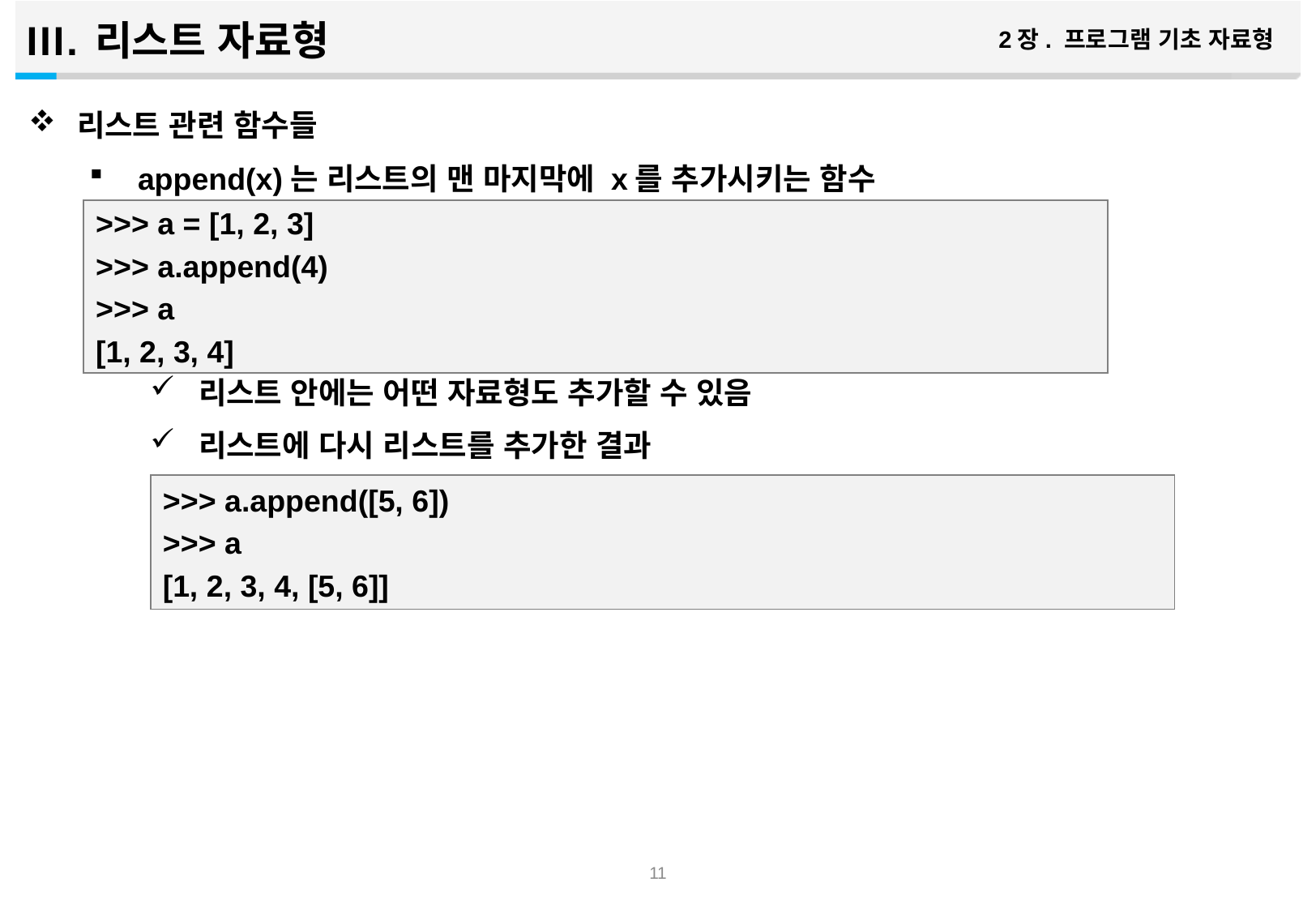

리스트 자료형
2장. 프로그램 기초 자료형
리스트 관련 함수들
append(x)는 리스트의 맨 마지막에 x를 추가시키는 함수

리스트 안에는 어떤 자료형도 추가할 수 있음
리스트에 다시 리스트를 추가한 결과

>>> a = [1, 2, 3]
>>> a.append(4)
>>> a
[1, 2, 3, 4]
>>> a.append([5, 6])
>>> a
[1, 2, 3, 4, [5, 6]]
11